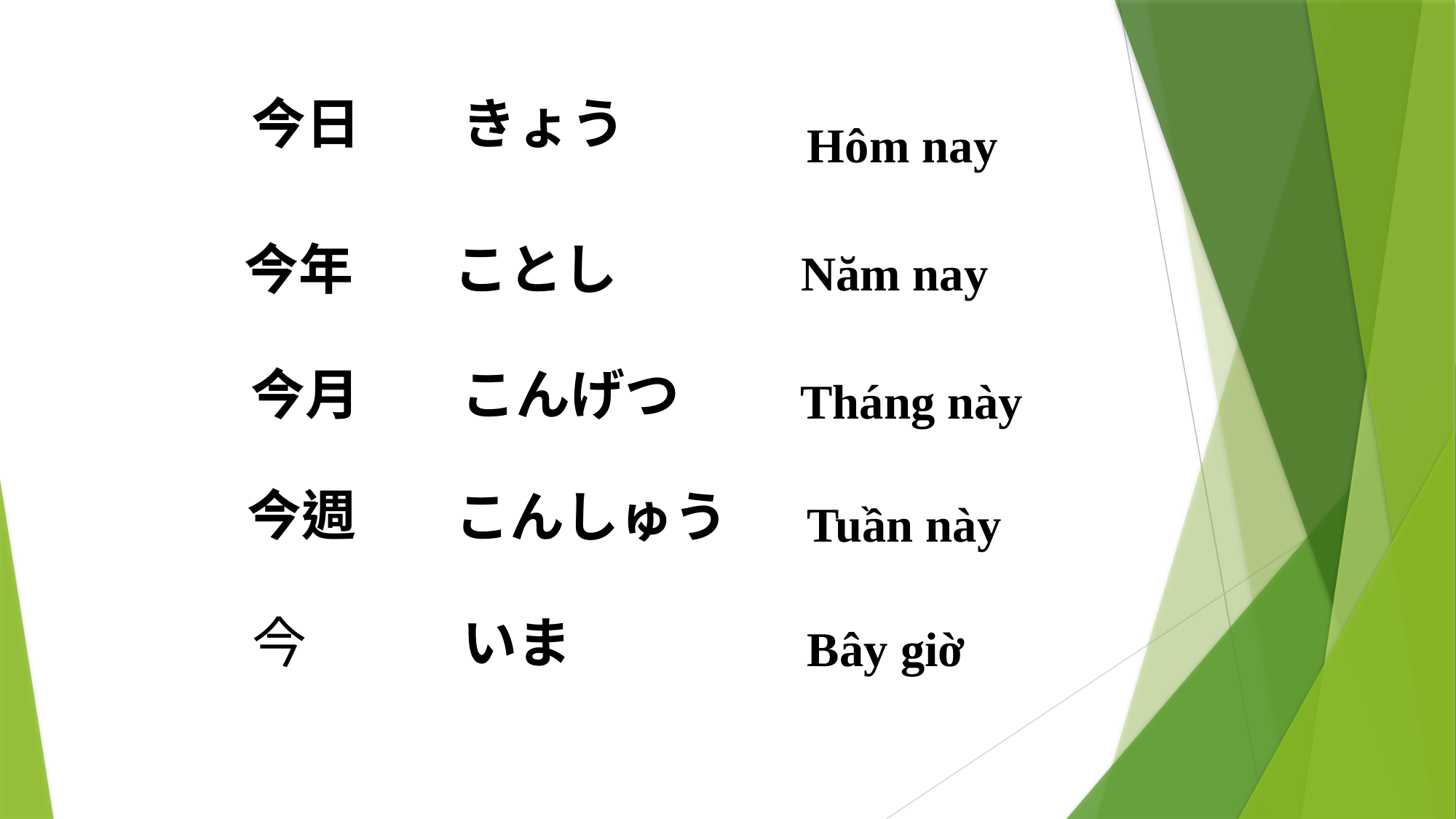

Hôm nay
今日
きょう
Năm nay
今年
ことし
Tháng này
今月
こんげつ
Tuần này
今週
こんしゅう
Bây giờ
今
いま